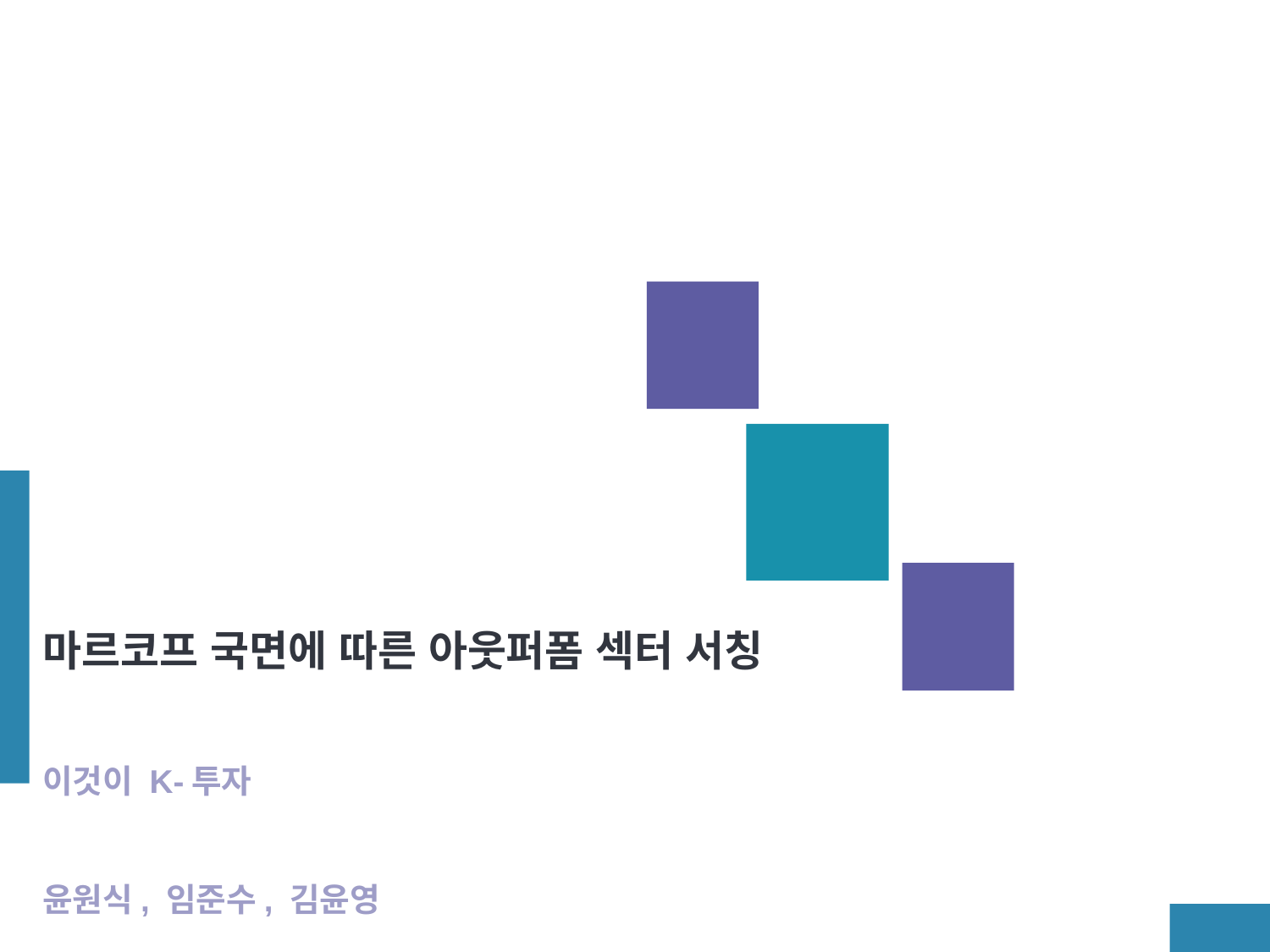

# 마르코프 국면에 따른 아웃퍼폼 섹터 서칭
이것이 K-투자

윤원식, 임준수, 김윤영

1